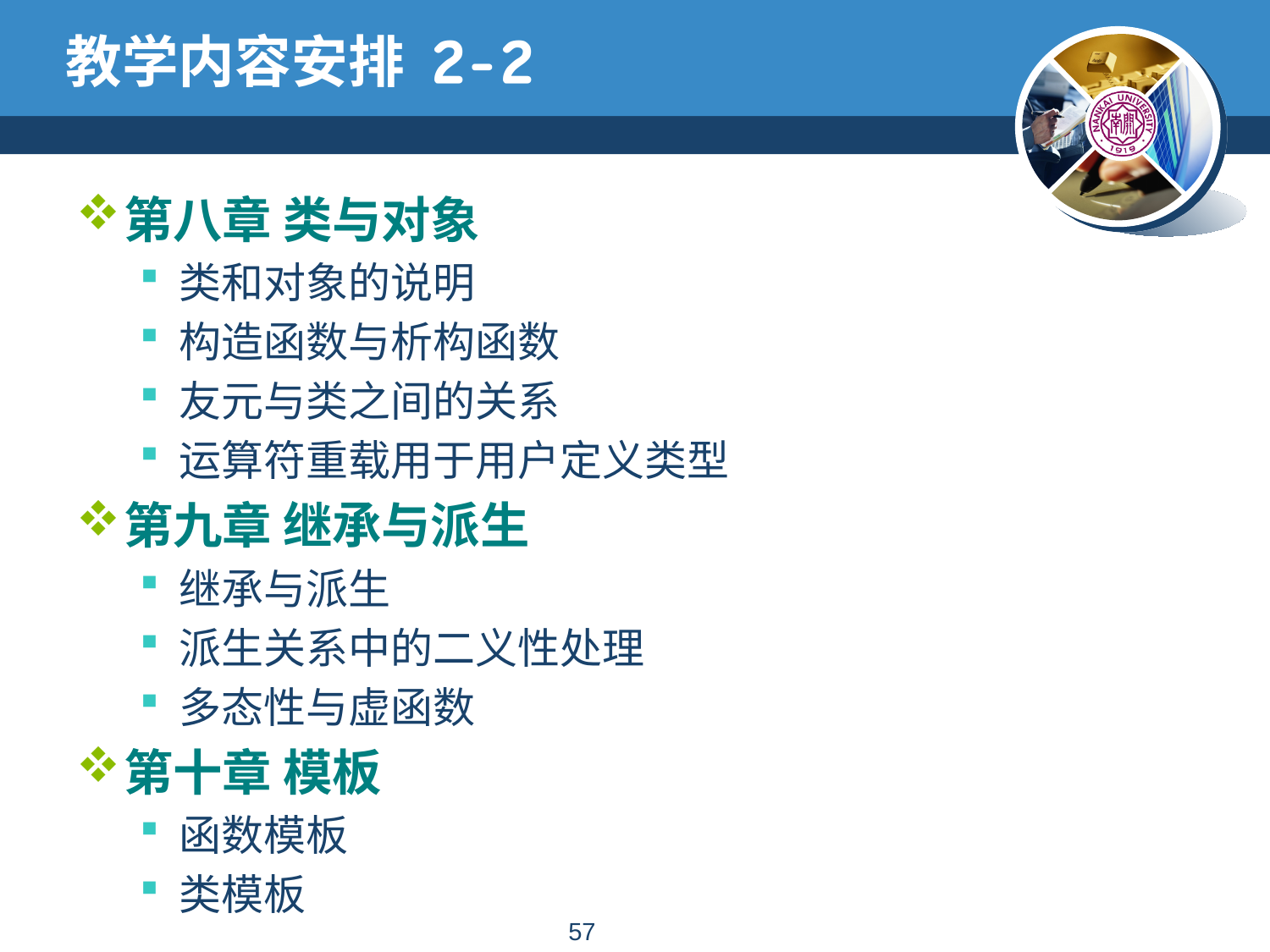

# 教学内容安排 2-2
第八章 类与对象
类和对象的说明
构造函数与析构函数
友元与类之间的关系
运算符重载用于用户定义类型
第九章 继承与派生
继承与派生
派生关系中的二义性处理
多态性与虚函数
第十章 模板
函数模板
类模板
57